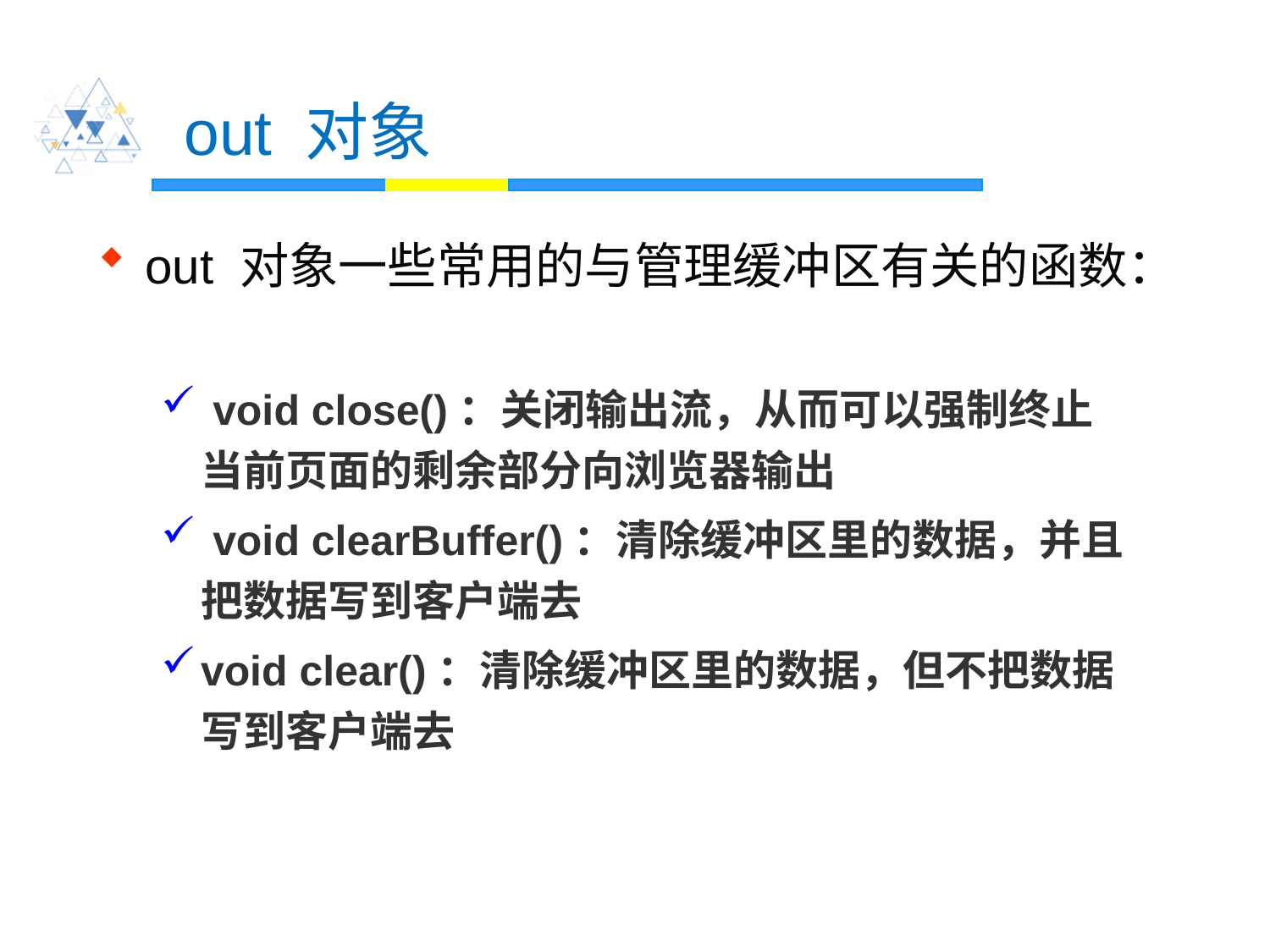

# out 对象
out 对象一些常用的与管理缓冲区有关的函数：
 void close()：关闭输出流，从而可以强制终止当前页面的剩余部分向浏览器输出
 void clearBuffer()：清除缓冲区里的数据，并且把数据写到客户端去
void clear()：清除缓冲区里的数据，但不把数据写到客户端去